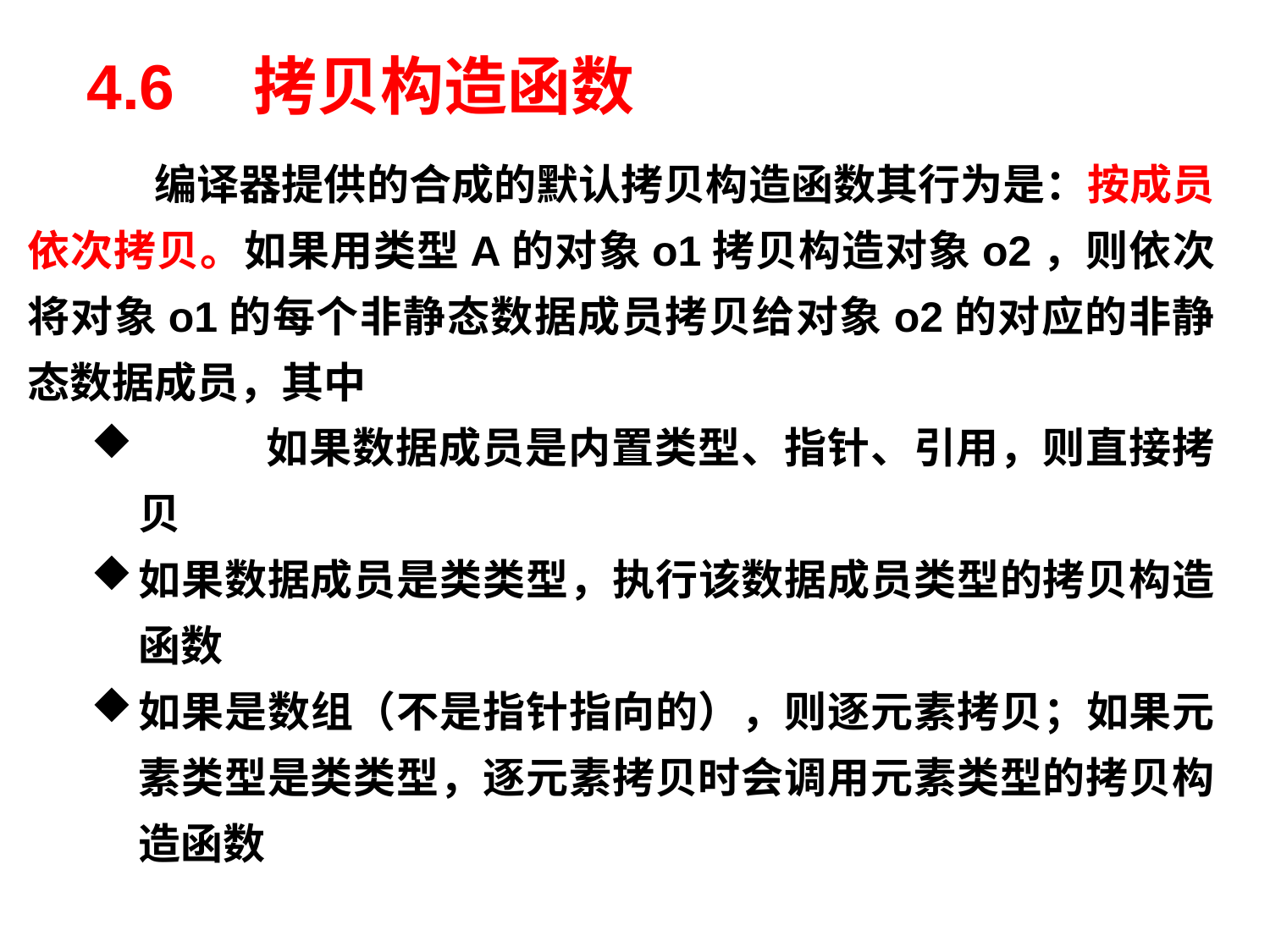

# 4.6　拷贝构造函数
	编译器提供的合成的默认拷贝构造函数其行为是：按成员依次拷贝。如果用类型A的对象o1拷贝构造对象o2，则依次将对象o1的每个非静态数据成员拷贝给对象o2的对应的非静态数据成员，其中
	如果数据成员是内置类型、指针、引用，则直接拷贝
如果数据成员是类类型，执行该数据成员类型的拷贝构造函数
如果是数组（不是指针指向的），则逐元素拷贝；如果元素类型是类类型，逐元素拷贝时会调用元素类型的拷贝构造函数